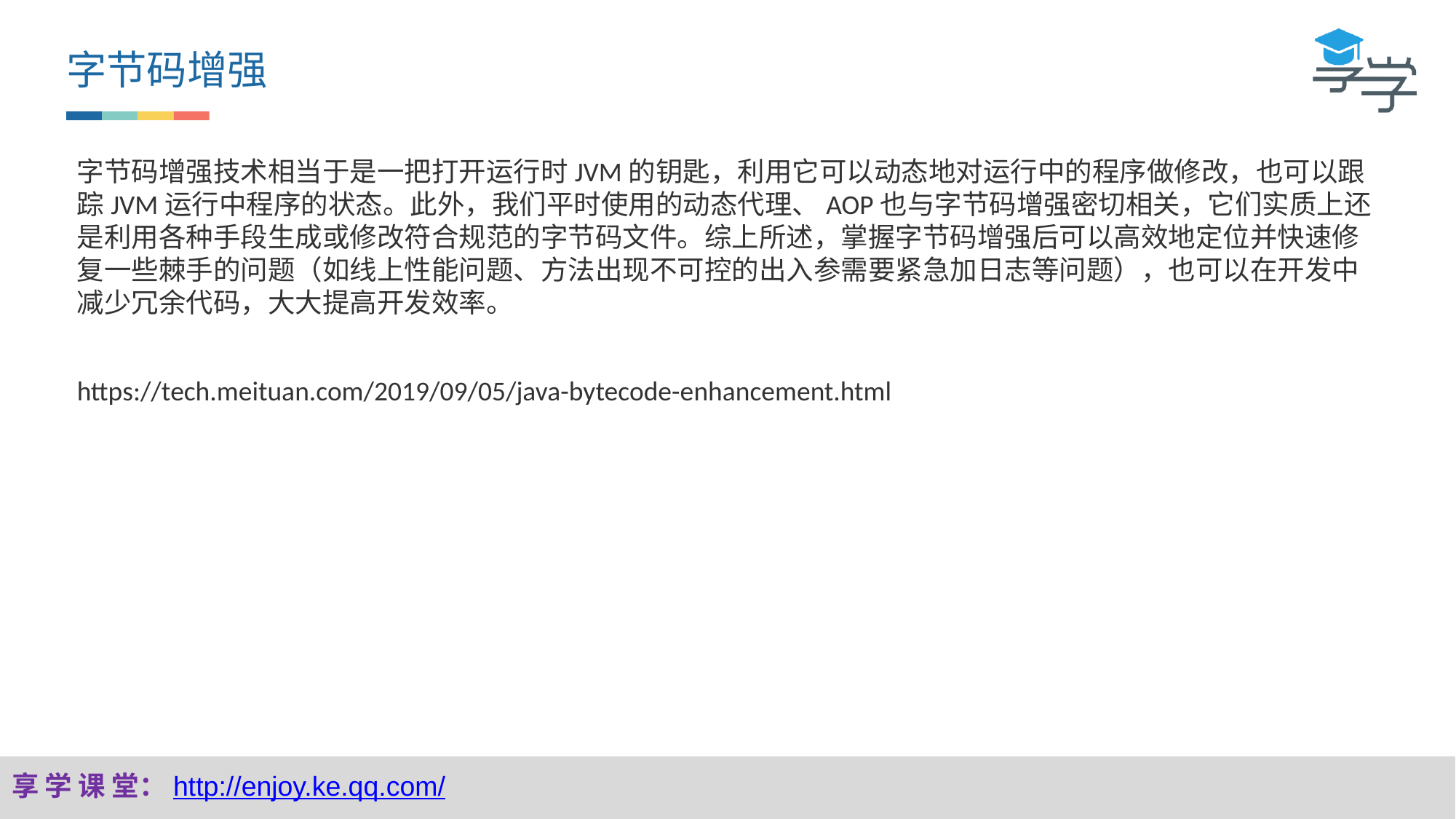

字节码增强

字节码增强技术相当于是一把打开运行时JVM的钥匙，利用它可以动态地对运行中的程序做修改，也可以跟踪JVM运行中程序的状态。此外，我们平时使用的动态代理、AOP也与字节码增强密切相关，它们实质上还是利用各种手段生成或修改符合规范的字节码文件。综上所述，掌握字节码增强后可以高效地定位并快速修复一些棘手的问题（如线上性能问题、方法出现不可控的出入参需要紧急加日志等问题），也可以在开发中减少冗余代码，大大提高开发效率。
https://tech.meituan.com/2019/09/05/java-bytecode-enhancement.html